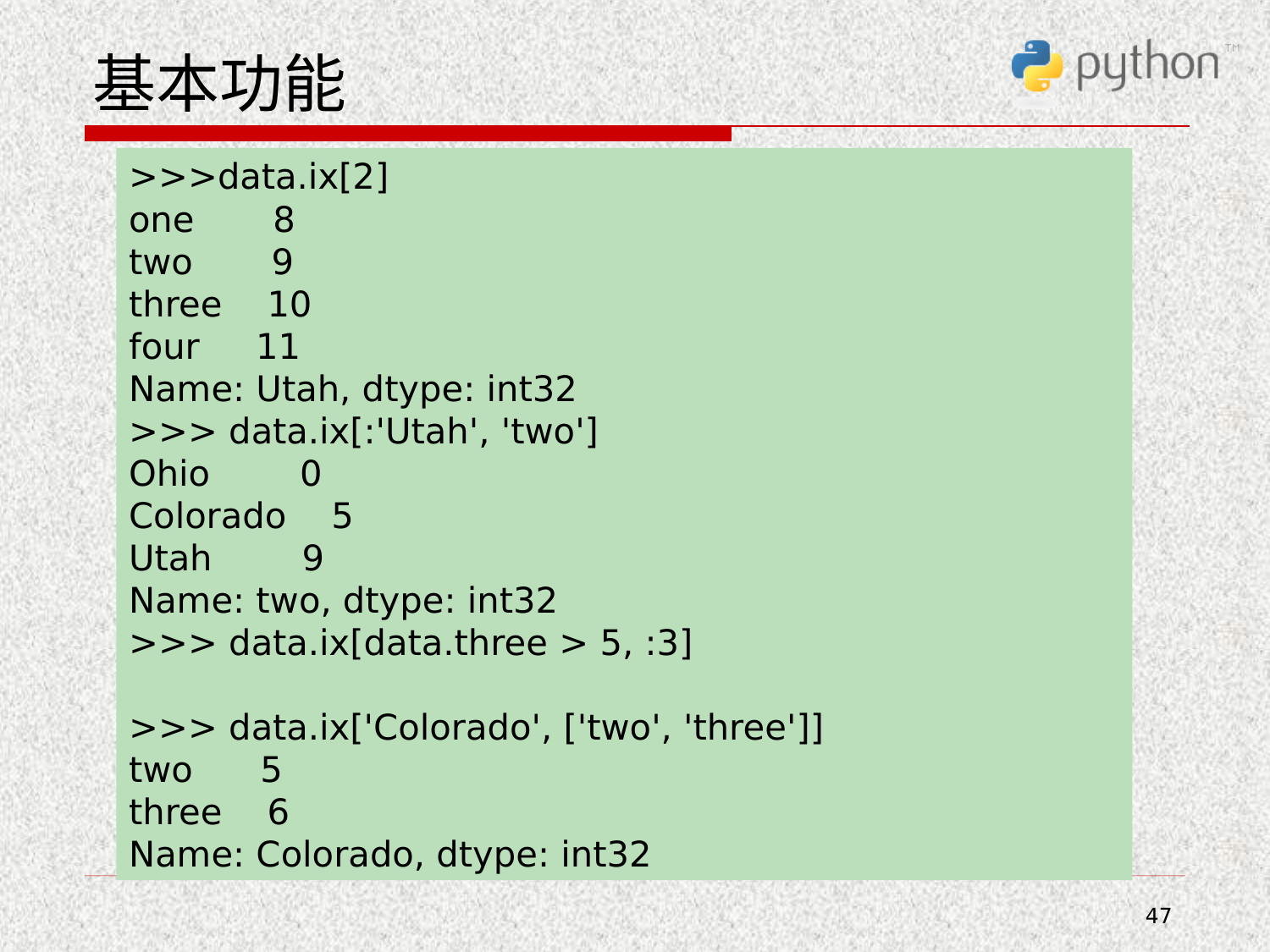

# 基本功能

>>>data.ix[2]
one       8
two       9
three    10
four     11
Name: Utah, dtype: int32
>>> data.ix[:'Utah', 'two']
Ohio        0
Colorado    5
Utah        9
Name: two, dtype: int32
>>> data.ix[data.three > 5, :3]

>>> data.ix['Colorado', ['two', 'three']]
two      5
three    6
Name: Colorado, dtype: int32
47